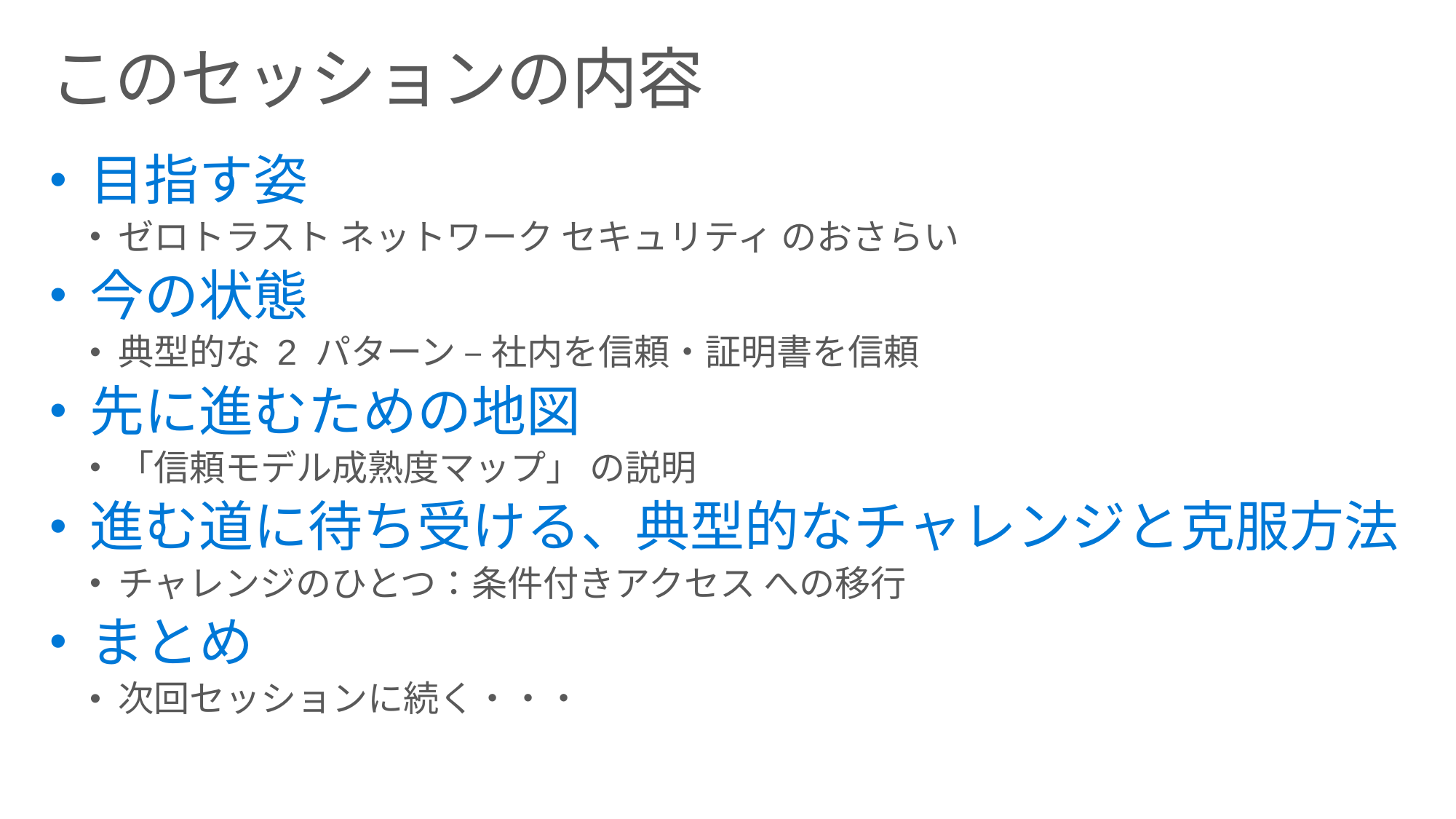

# このセッションの内容
目指す姿
ゼロトラスト ネットワーク セキュリティ のおさらい
今の状態
典型的な 2 パターン – 社内を信頼・証明書を信頼
先に進むための地図
「信頼モデル成熟度マップ」 の説明
進む道に待ち受ける、典型的なチャレンジと克服方法
チャレンジのひとつ：条件付きアクセス への移行
まとめ
次回セッションに続く・・・